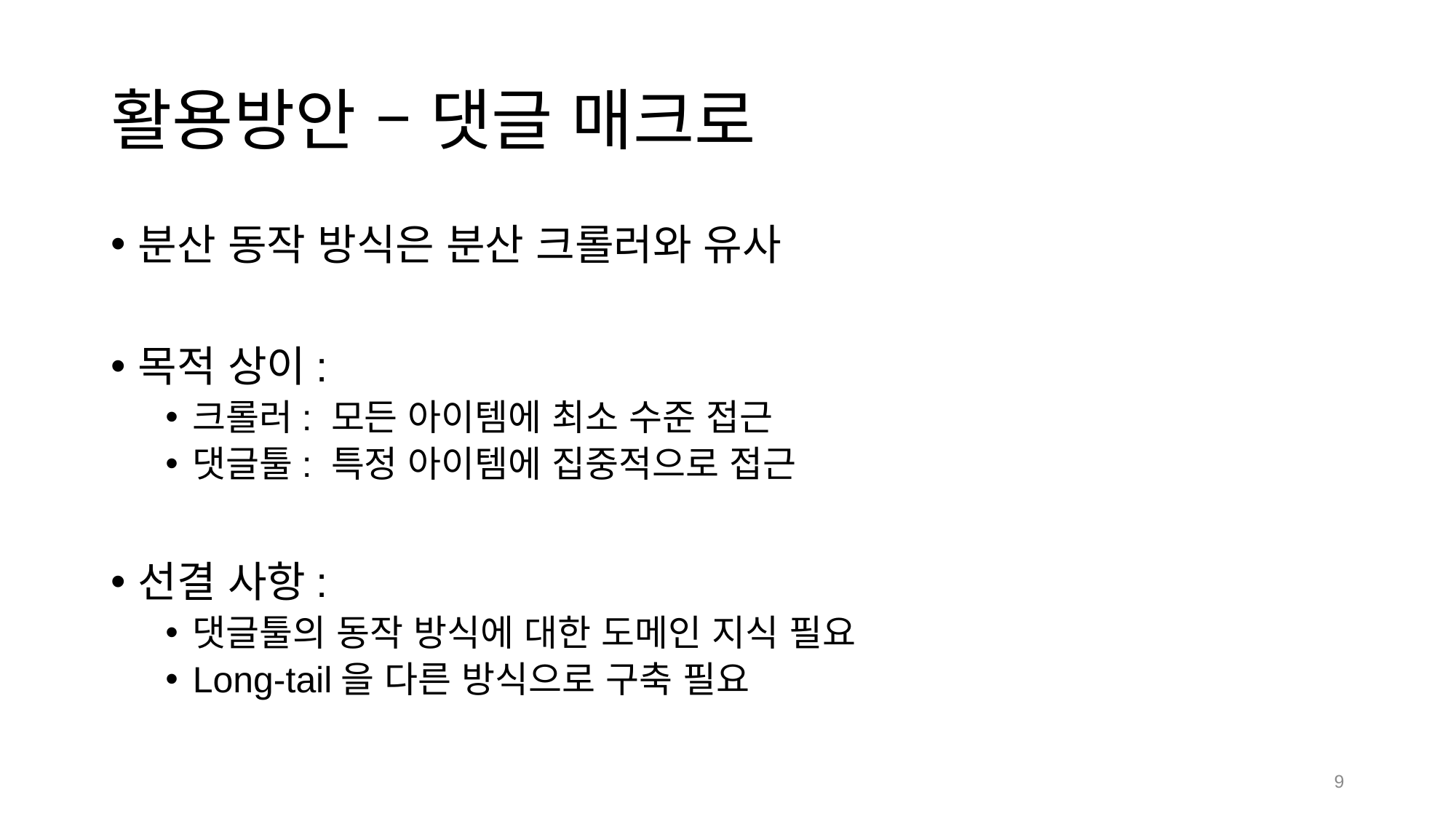

# 활용방안 – 댓글 매크로
분산 동작 방식은 분산 크롤러와 유사

목적 상이:
크롤러: 모든 아이템에 최소 수준 접근
댓글툴: 특정 아이템에 집중적으로 접근

선결 사항:
댓글툴의 동작 방식에 대한 도메인 지식 필요
Long-tail을 다른 방식으로 구축 필요
9